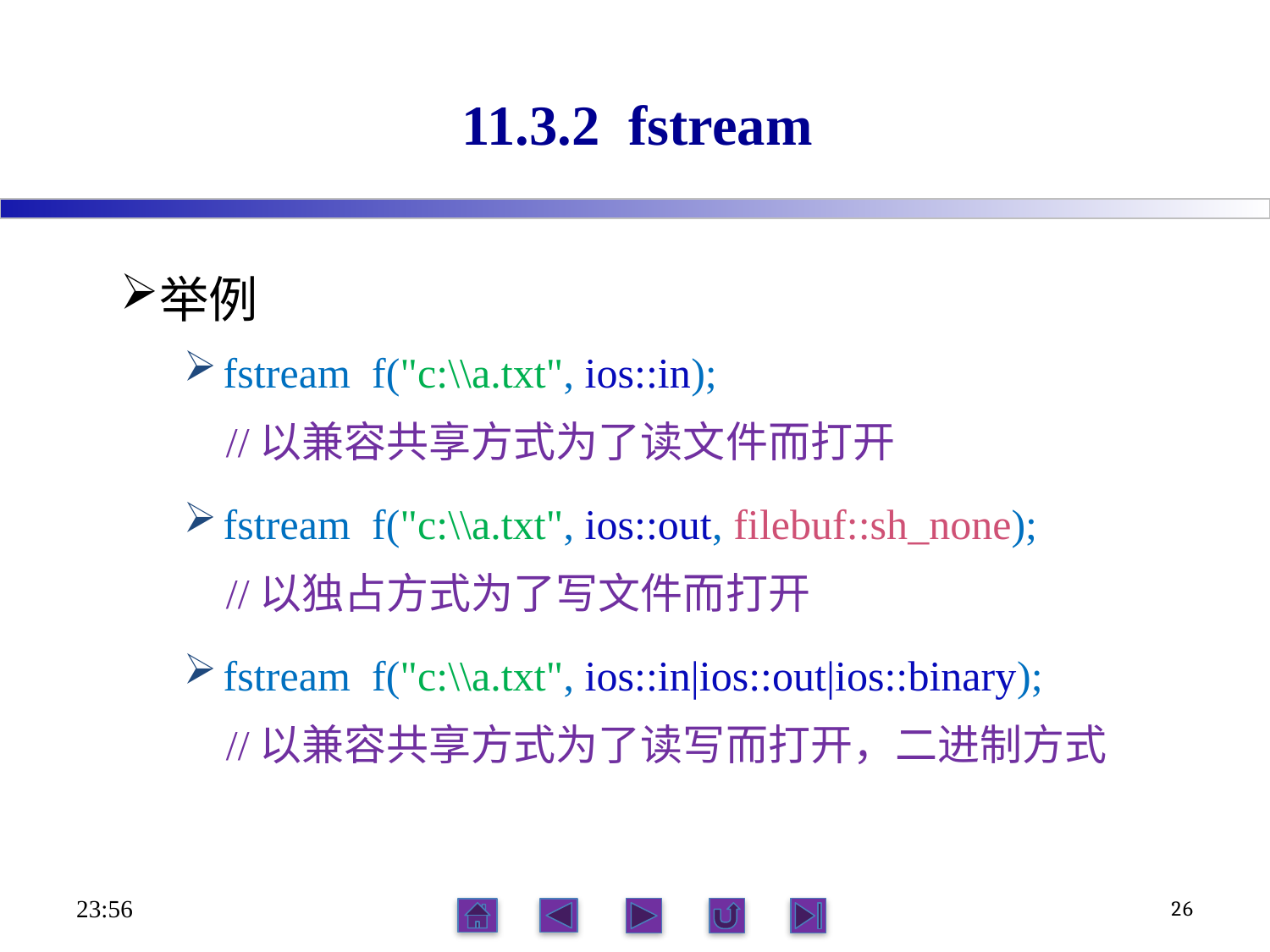

# 11.3.2  fstream
举例
fstream  f("c:\\a.txt", ios::in);
    //以兼容共享方式为了读文件而打开
fstream  f("c:\\a.txt", ios::out, filebuf::sh_none);
    //以独占方式为了写文件而打开
fstream  f("c:\\a.txt", ios::in|ios::out|ios::binary);
    //以兼容共享方式为了读写而打开，二进制方式

23:56
26